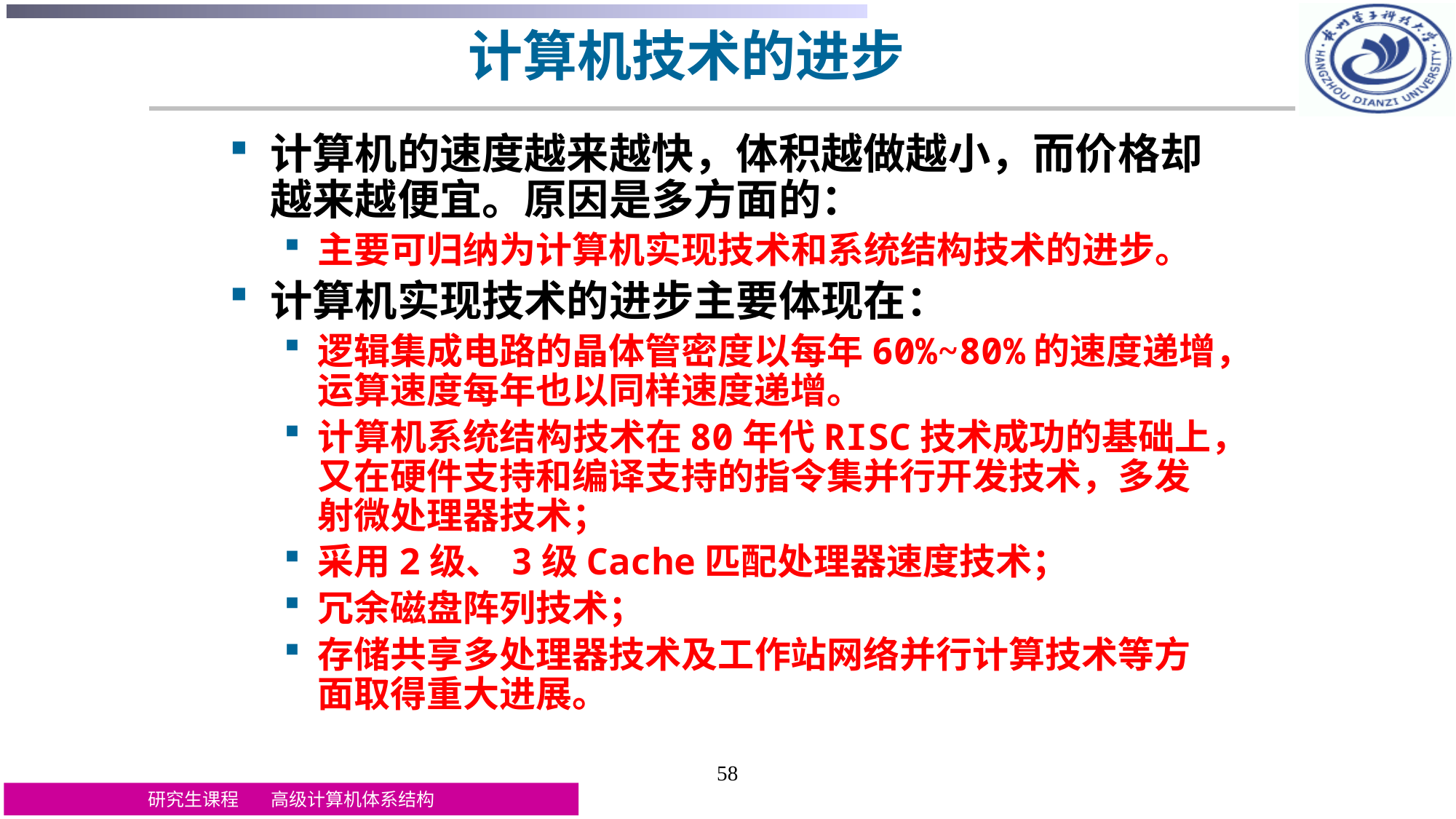

# 计算机技术的进步
计算机的速度越来越快，体积越做越小，而价格却越来越便宜。原因是多方面的：
主要可归纳为计算机实现技术和系统结构技术的进步。
计算机实现技术的进步主要体现在：
逻辑集成电路的晶体管密度以每年60%~80%的速度递增，运算速度每年也以同样速度递增。
计算机系统结构技术在80年代RISC技术成功的基础上，又在硬件支持和编译支持的指令集并行开发技术，多发射微处理器技术；
采用2级、3级Cache匹配处理器速度技术；
冗余磁盘阵列技术；
存储共享多处理器技术及工作站网络并行计算技术等方面取得重大进展。
58